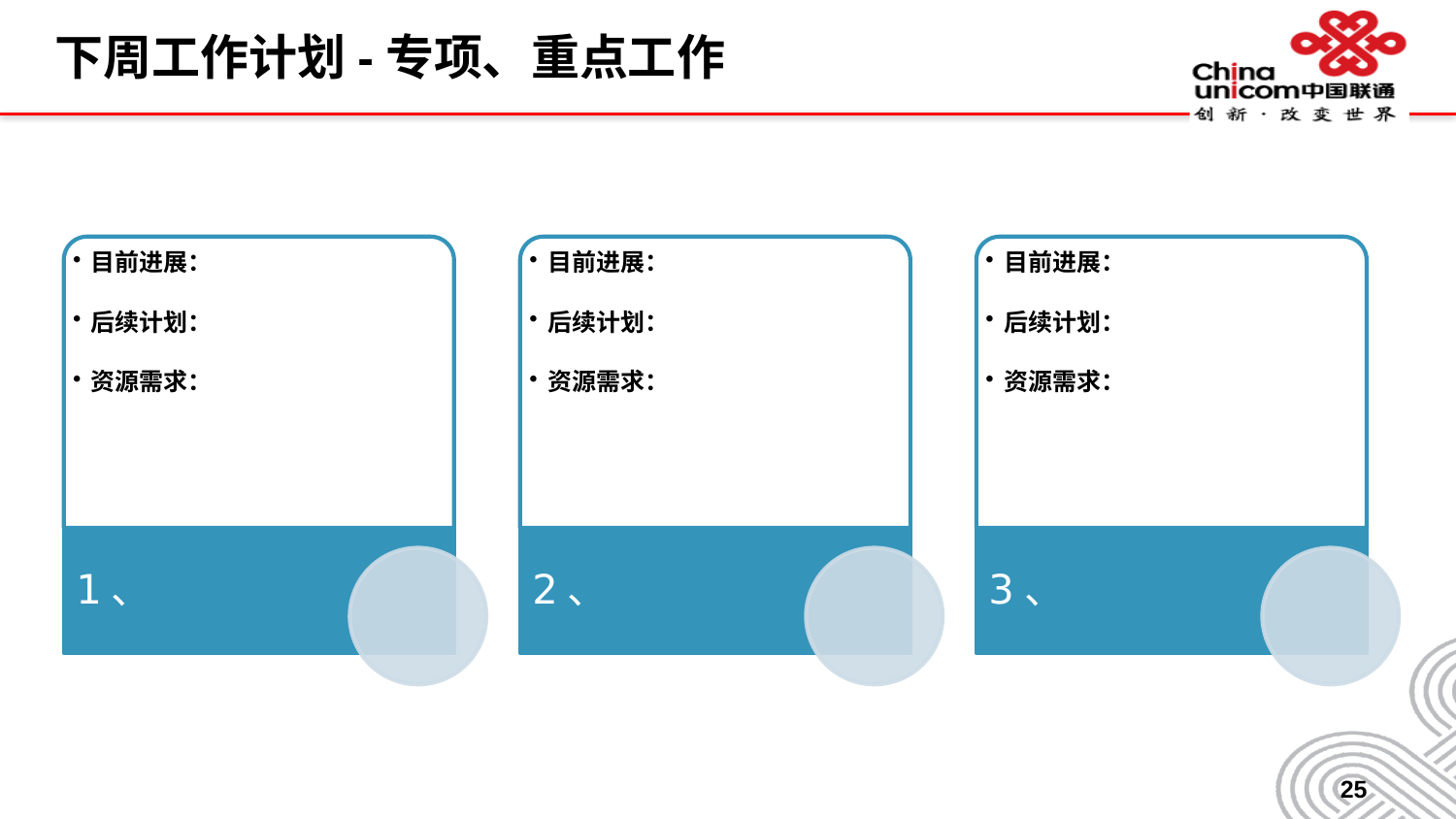

# 下周工作计划-专项、重点工作
目前进展：

后续计划：

资源需求：
1、
目前进展：

后续计划：

资源需求：
2、
目前进展：

后续计划：

资源需求：
3、
25